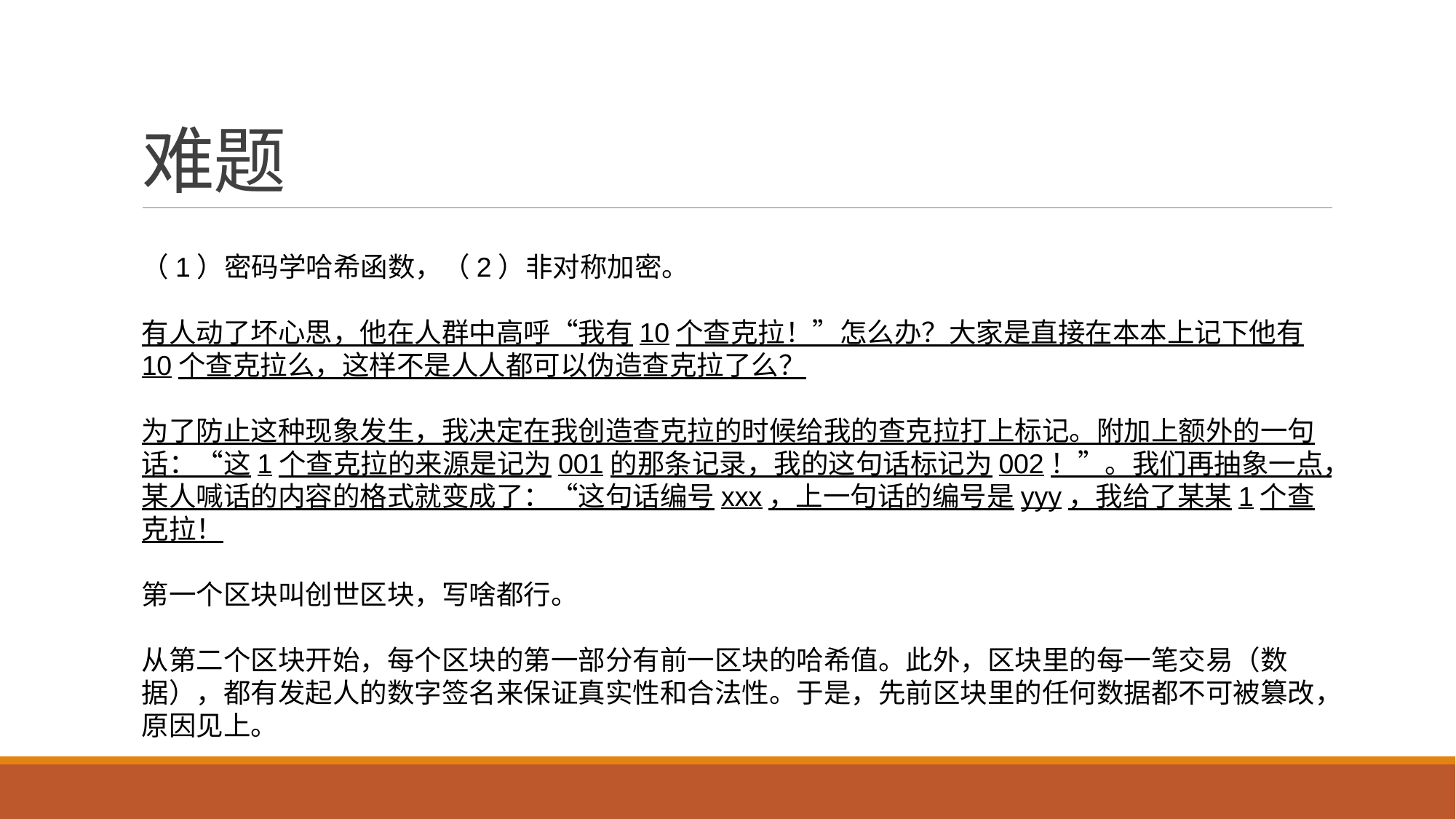

# 难题
（1）密码学哈希函数，（2）非对称加密。

有人动了坏心思，他在人群中高呼“我有10个查克拉！”怎么办？大家是直接在本本上记下他有10个查克拉么，这样不是人人都可以伪造查克拉了么？

为了防止这种现象发生，我决定在我创造查克拉的时候给我的查克拉打上标记。附加上额外的一句话：“这1个查克拉的来源是记为001的那条记录，我的这句话标记为002！”。我们再抽象一点，某人喊话的内容的格式就变成了：“这句话编号xxx，上一句话的编号是yyy，我给了某某1个查克拉！

第一个区块叫创世区块，写啥都行。

从第二个区块开始，每个区块的第一部分有前一区块的哈希值。此外，区块里的每一笔交易（数据），都有发起人的数字签名来保证真实性和合法性。于是，先前区块里的任何数据都不可被篡改，原因见上。